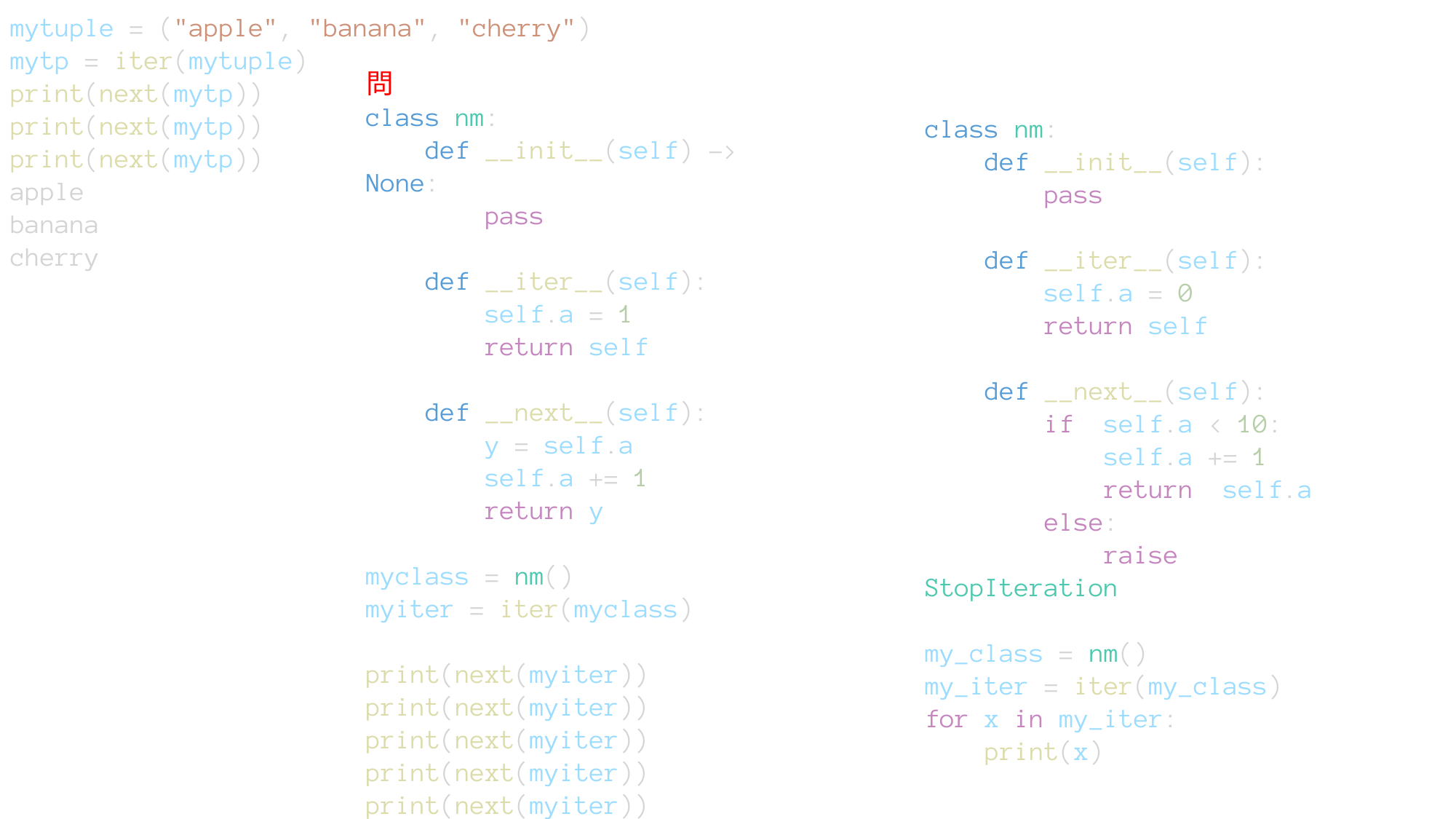

mytuple = ("apple", "banana", "cherry")
mytp = iter(mytuple)
print(next(mytp))
print(next(mytp))
print(next(mytp))
apple
banana
cherry
問
class nm:
    def __init__(self) -> None:
        pass

    def __iter__(self):
        self.a = 1
        return self

    def __next__(self):
        y = self.a
        self.a += 1
        return y
myclass = nm()
myiter = iter(myclass)
print(next(myiter))
print(next(myiter))
print(next(myiter))
print(next(myiter))
print(next(myiter))

class nm:
    def __init__(self):
        pass

    def __iter__(self):
        self.a = 0
        return self
    def __next__(self):
        if  self.a < 10:
            self.a += 1
            return  self.a
        else:
            raise StopIteration
my_class = nm()
my_iter = iter(my_class)
for x in my_iter:
    print(x)